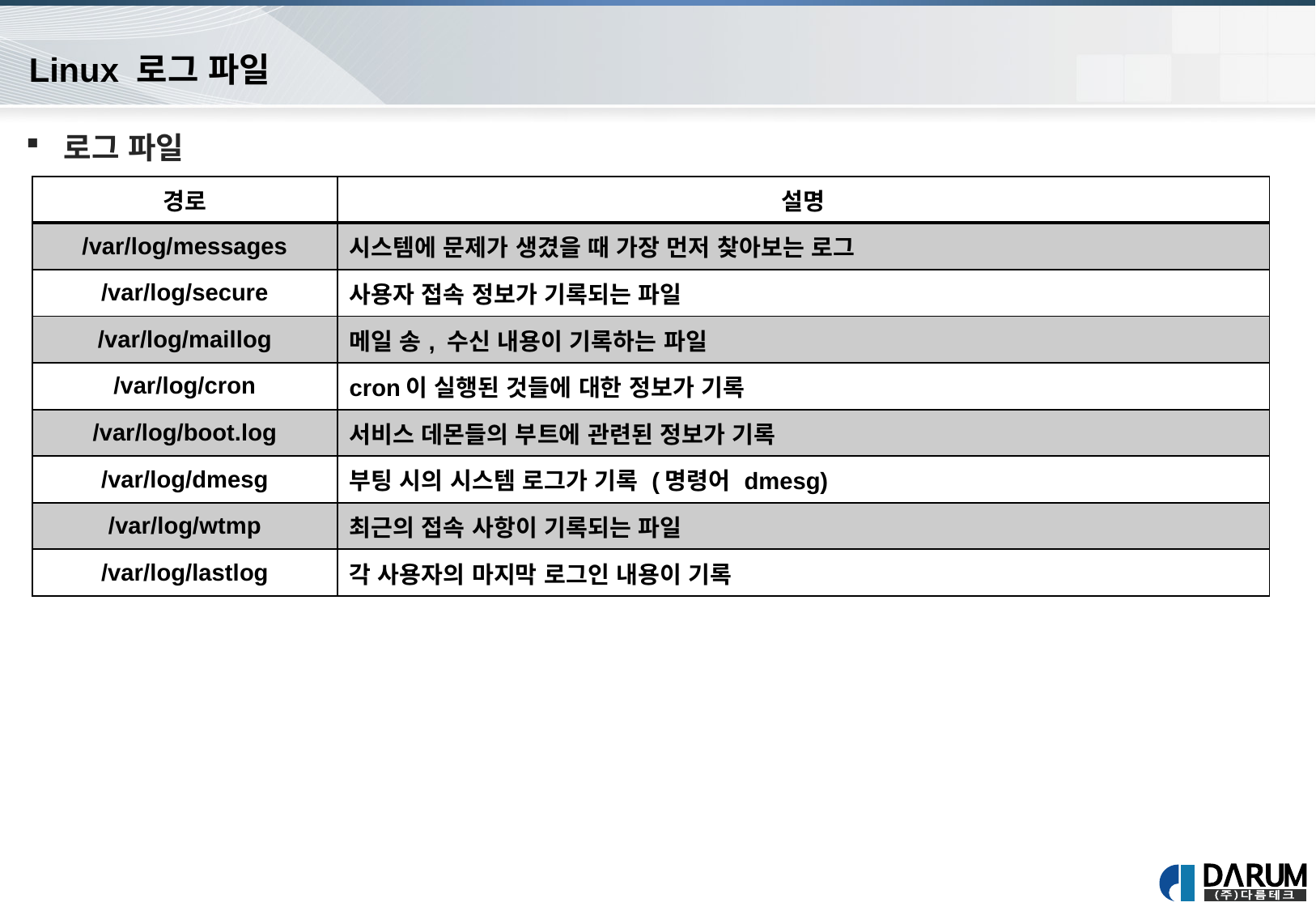

Linux 로그 파일

로그 파일
| 경로 | 설명 |
| --- | --- |
| /var/log/messages | 시스템에 문제가 생겼을 때 가장 먼저 찾아보는 로그 |
| /var/log/secure | 사용자 접속 정보가 기록되는 파일 |
| /var/log/maillog | 메일 송, 수신 내용이 기록하는 파일 |
| /var/log/cron | cron이 실행된 것들에 대한 정보가 기록 |
| /var/log/boot.log | 서비스 데몬들의 부트에 관련된 정보가 기록 |
| /var/log/dmesg | 부팅 시의 시스템 로그가 기록 (명령어 dmesg) |
| /var/log/wtmp | 최근의 접속 사항이 기록되는 파일 |
| /var/log/lastlog | 각 사용자의 마지막 로그인 내용이 기록 |